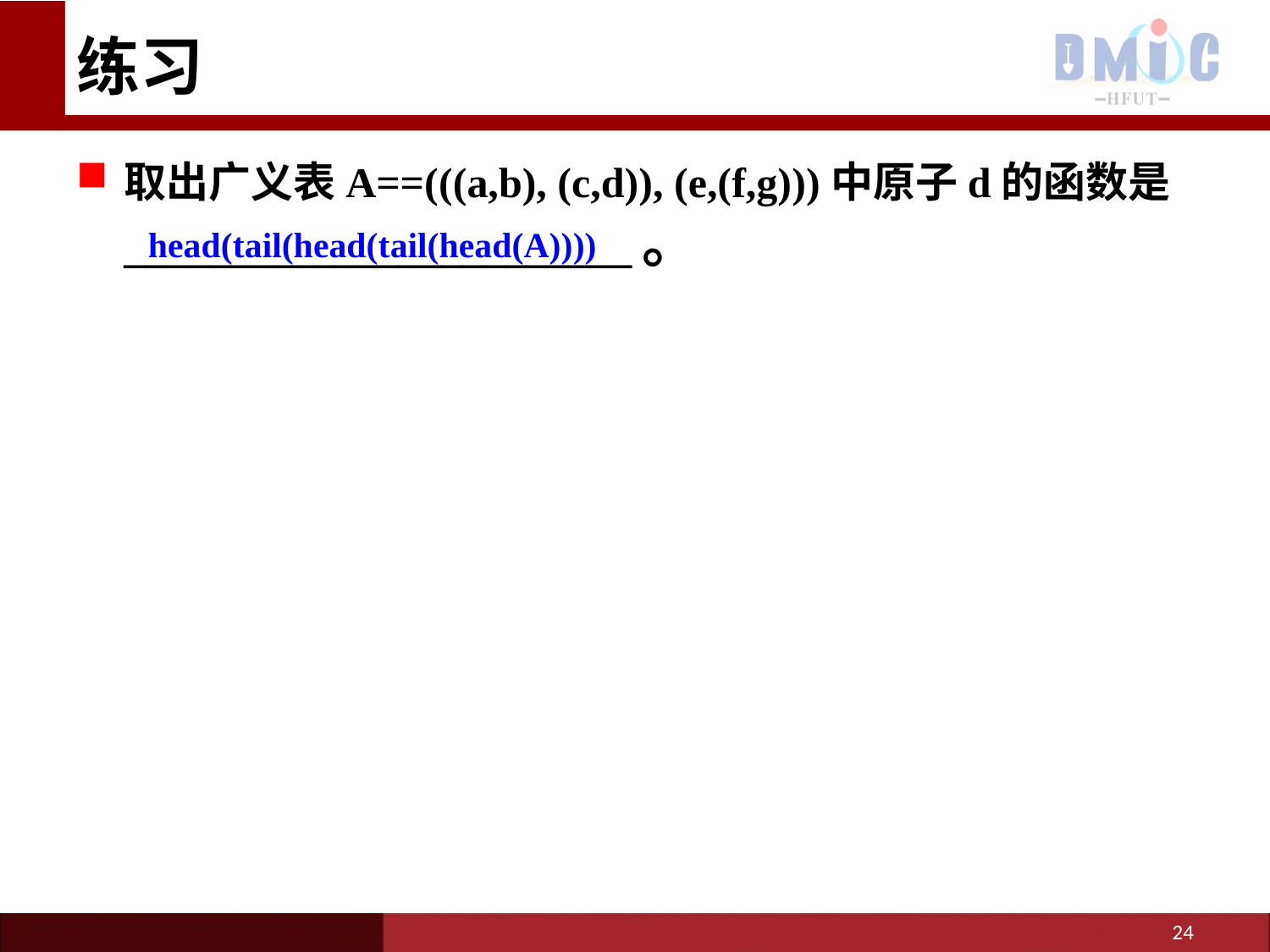

# 练习
取出广义表A==(((a,b), (c,d)), (e,(f,g)))中原子d的函数是________________________。
head(tail(head(tail(head(A))))
24